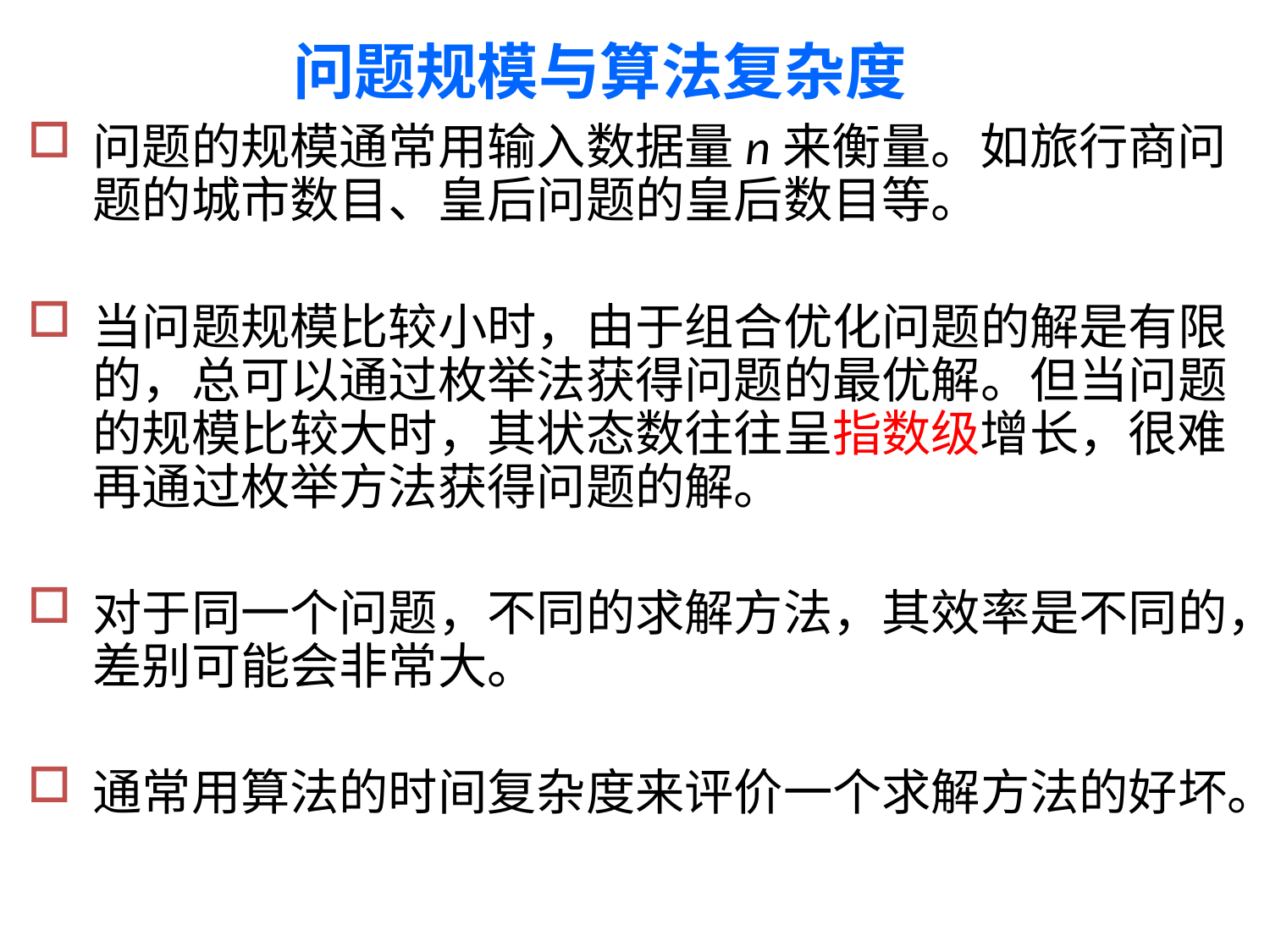

问题规模与算法复杂度
问题的规模通常用输入数据量n来衡量。如旅行商问题的城市数目、皇后问题的皇后数目等。

当问题规模比较小时，由于组合优化问题的解是有限的，总可以通过枚举法获得问题的最优解。但当问题的规模比较大时，其状态数往往呈指数级增长，很难再通过枚举方法获得问题的解。

对于同一个问题，不同的求解方法，其效率是不同的，差别可能会非常大。

通常用算法的时间复杂度来评价一个求解方法的好坏。